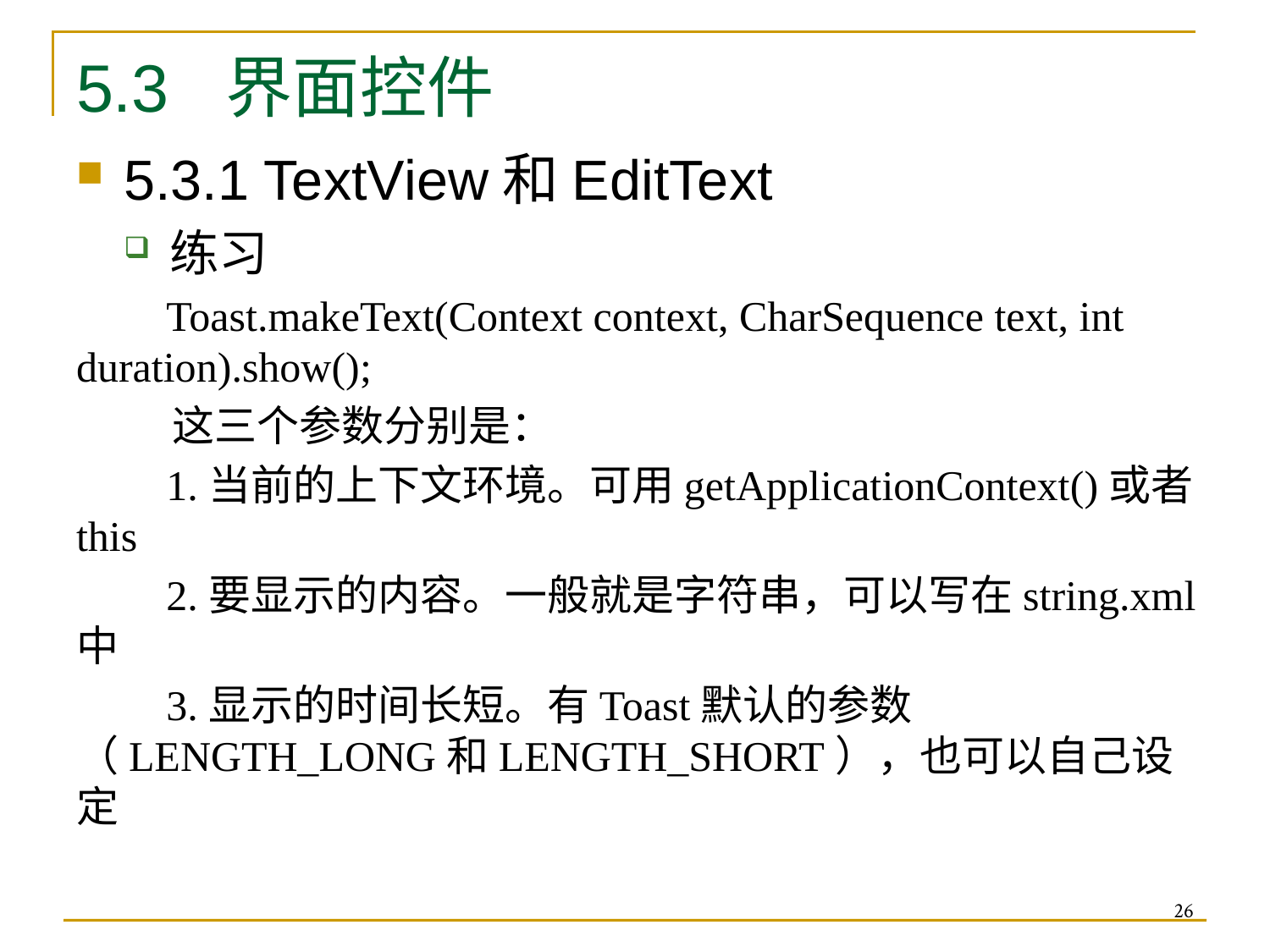

# 5.3 界面控件
5.3.1 TextView和EditText
练习
    Toast.makeText(Context context, CharSequence text, int duration).show();
    这三个参数分别是：
    1.当前的上下文环境。可用getApplicationContext()或者this
    2.要显示的内容。一般就是字符串，可以写在string.xml中
    3.显示的时间长短。有Toast默认的参数（LENGTH_LONG和LENGTH_SHORT），也可以自己设定

26